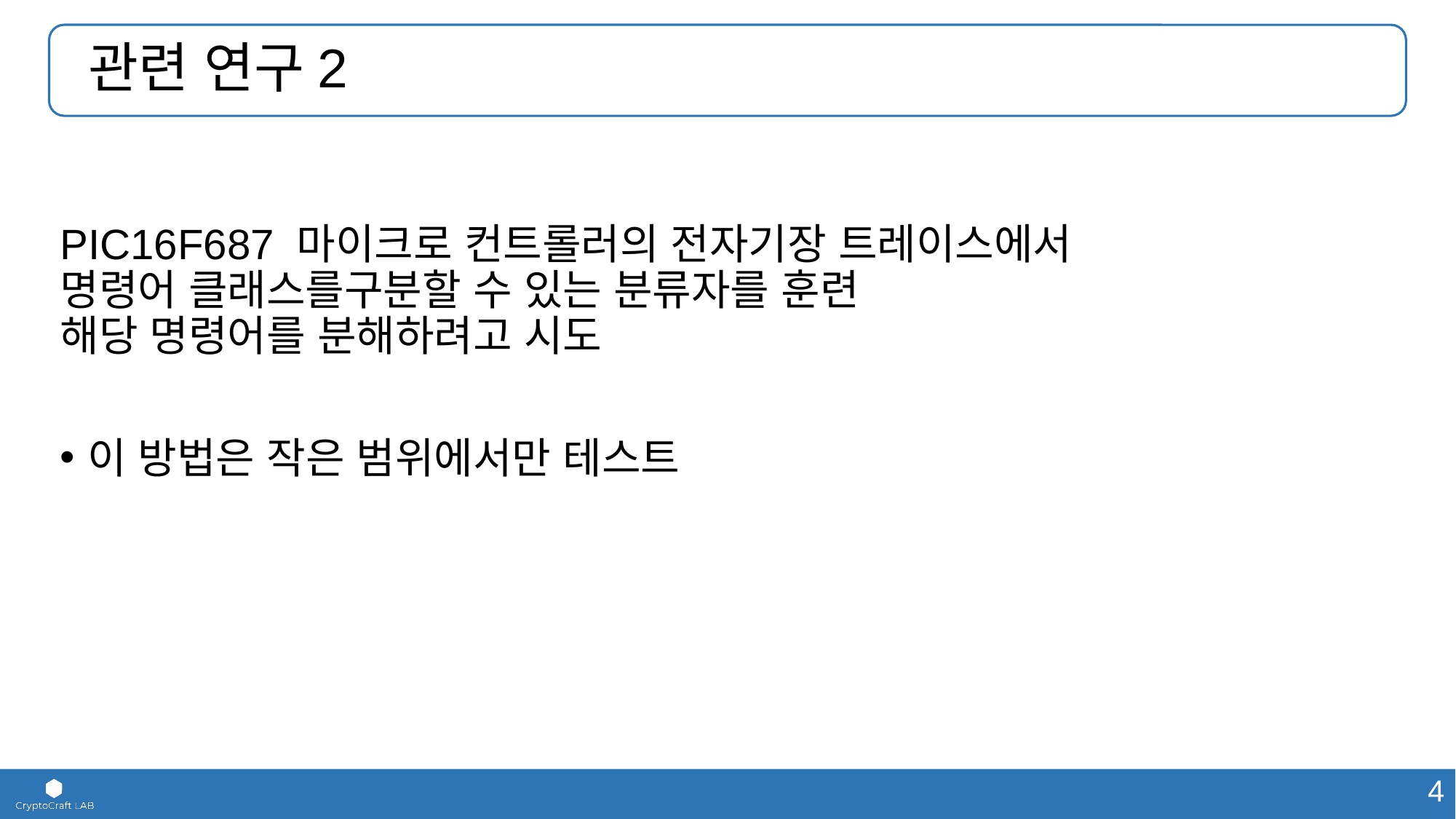

# 관련 연구2

PIC16F687 마이크로 컨트롤러의 전자기장 트레이스에서
명령어 클래스를구분할 수 있는 분류자를 훈련
해당 명령어를 분해하려고 시도

이 방법은 작은 범위에서만 테스트